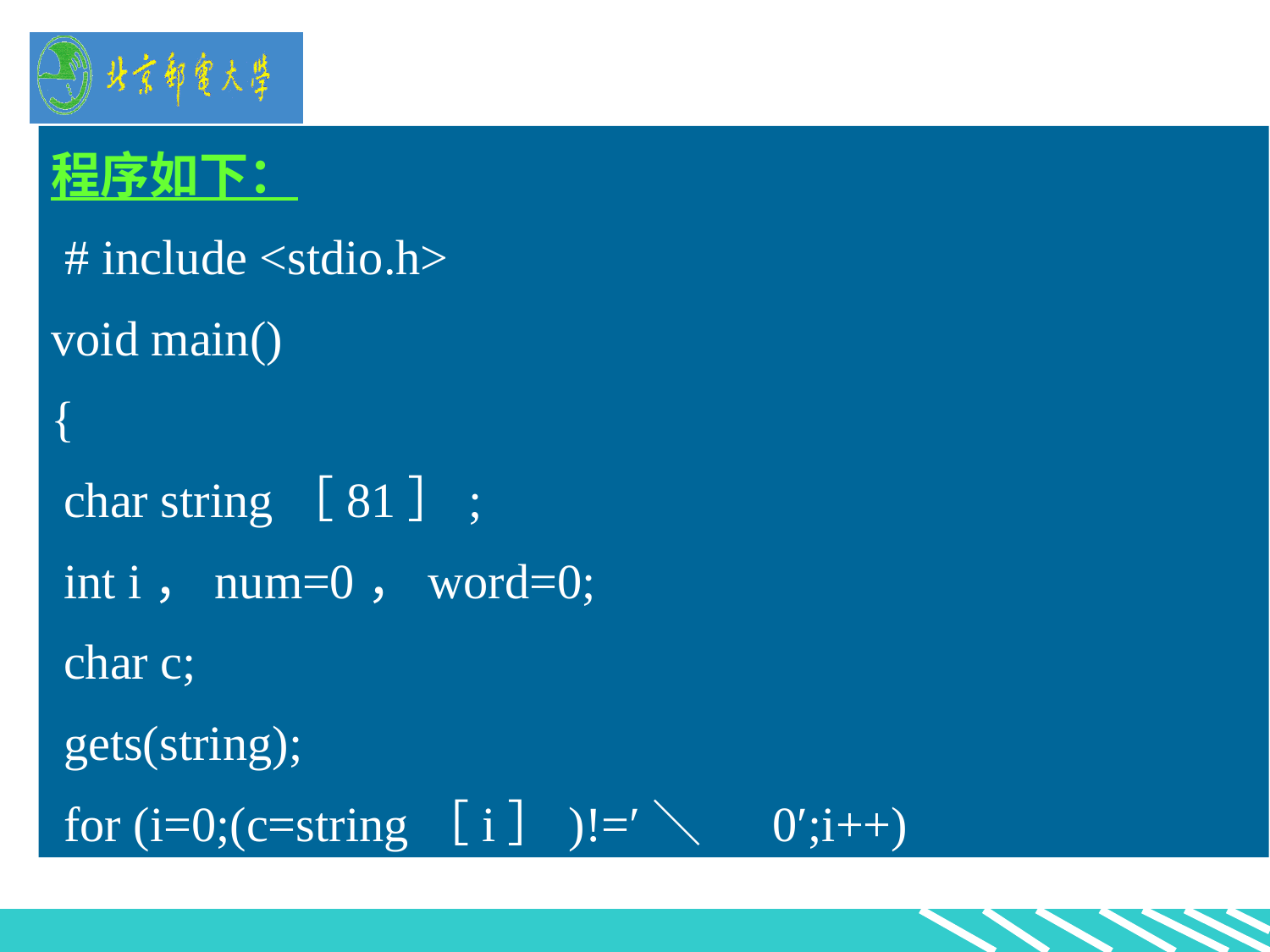

程序如下：
 # include <stdio.h>
void main()
{
 char string［81］;
 int i，num=0，word=0;
 char c;
 gets(string);
 for (i=0;(c=string［i］)!=′＼  0′;i++)